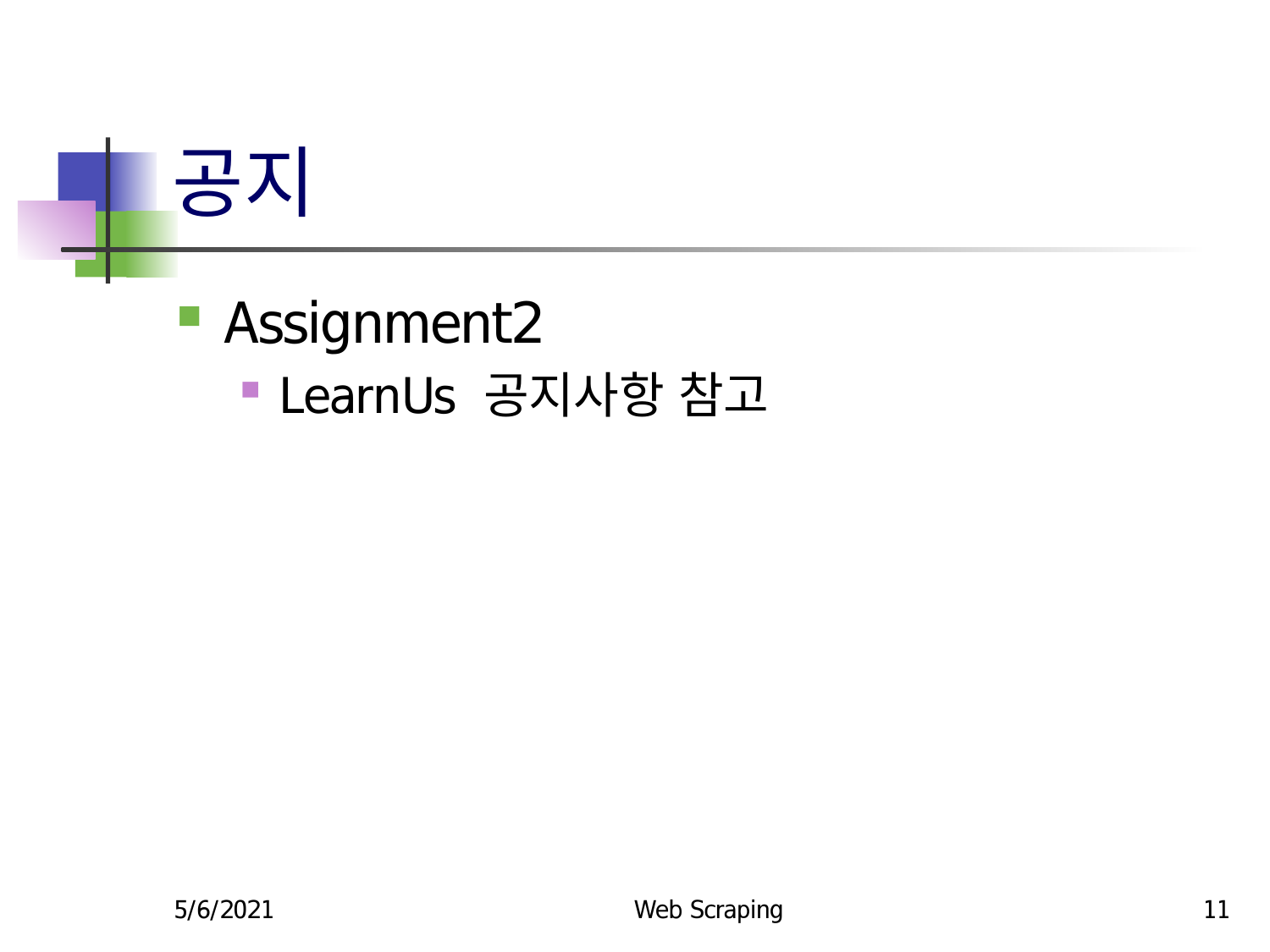

# 공지
Assignment2
LearnUs 공지사항 참고
5/6/2021
Web Scraping
11